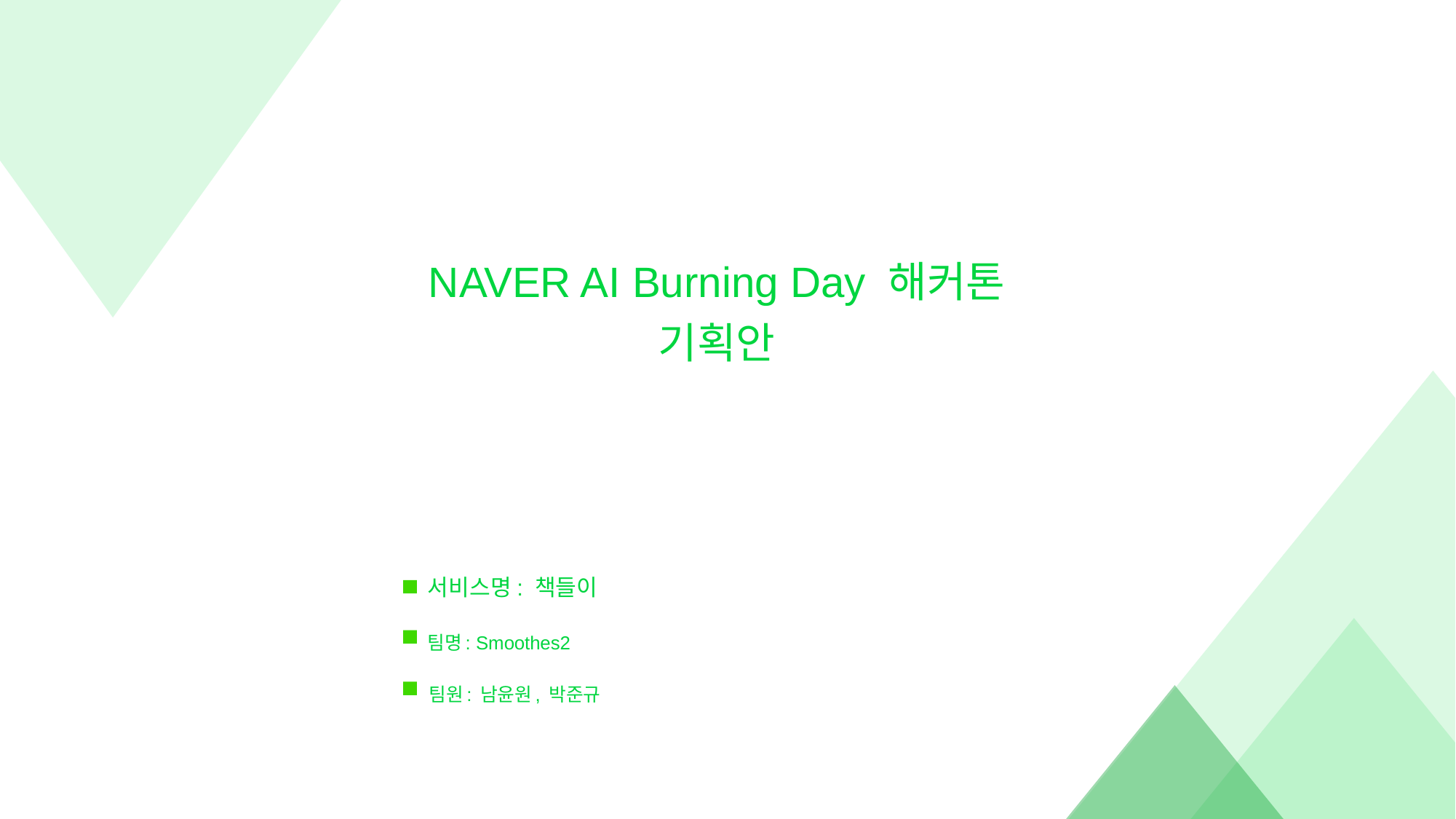

NAVER AI Burning Day 해커톤
기획안
서비스명: 책들이

팀명: Smoothes2

팀원: 남윤원, 박준규